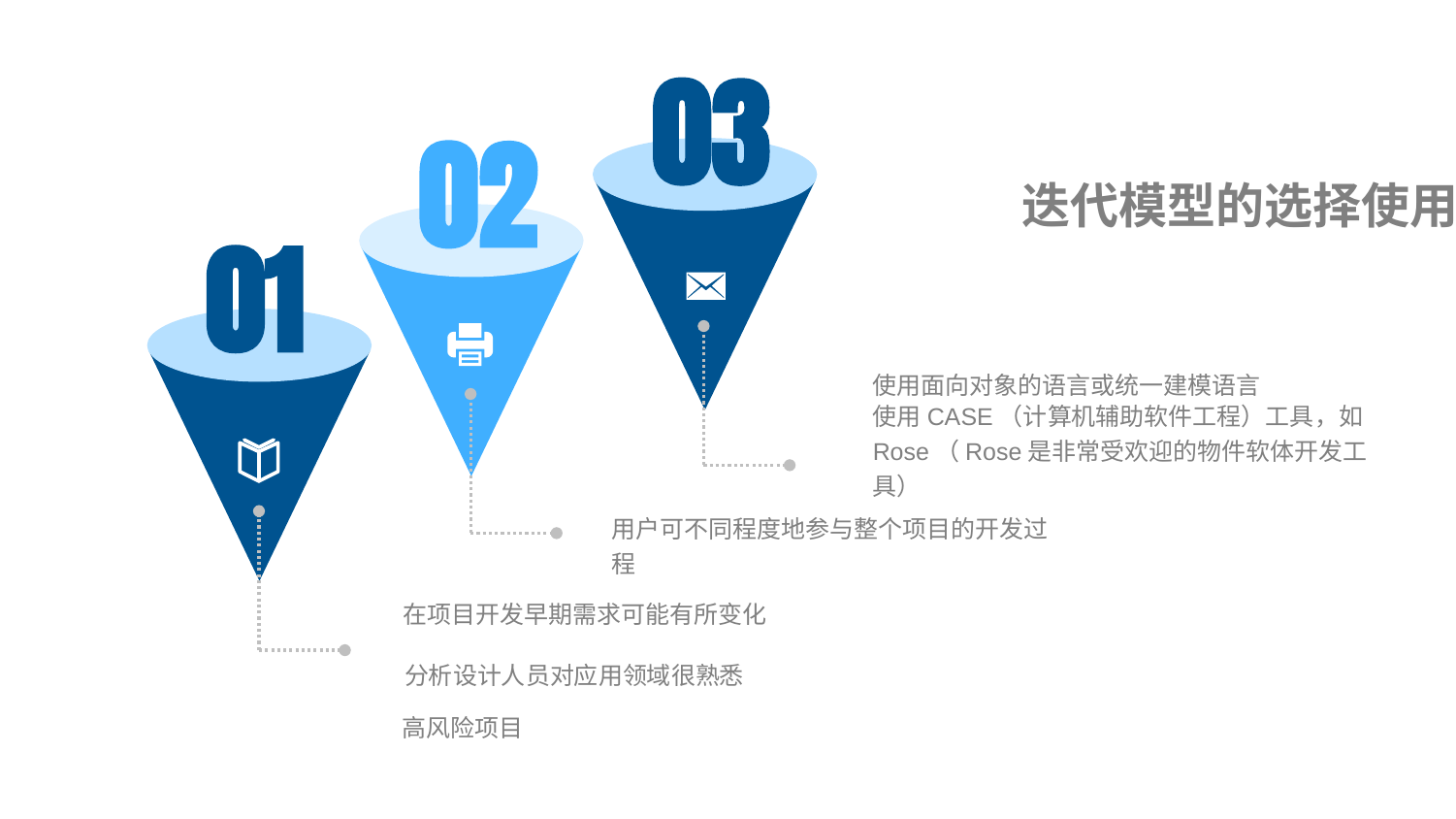

03

02

迭代模型的选择使用条件
01

使用面向对象的语言或统一建模语言
使用CASE（计算机辅助软件工程）工具，如Rose（Rose是非常受欢迎的物件软体开发工具）
用户可不同程度地参与整个项目的开发过程
高风险项目
在项目开发早期需求可能有所变化
分析设计人员对应用领域很熟悉